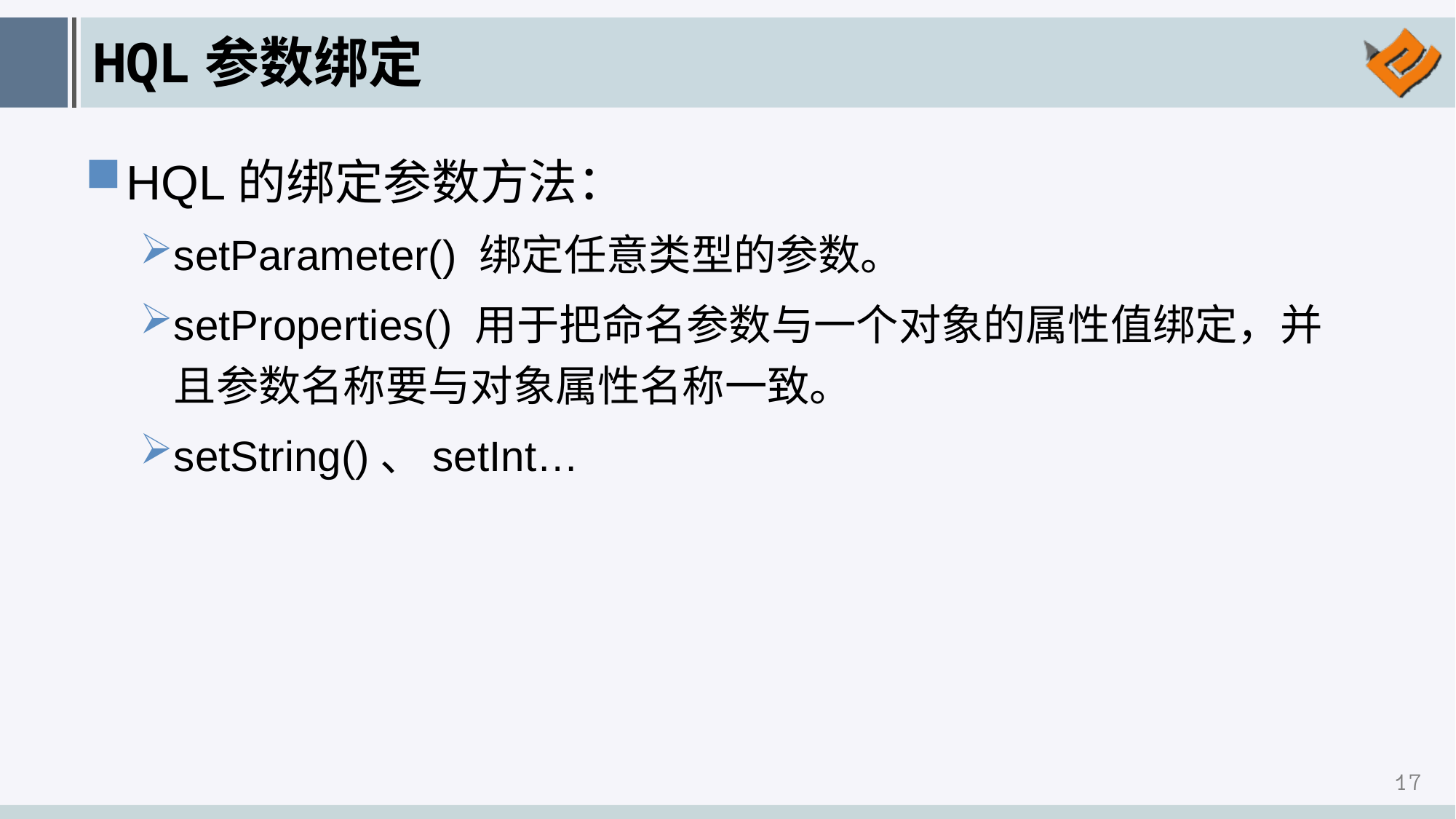

# HQL参数绑定
HQL的绑定参数方法：
setParameter() 绑定任意类型的参数。
setProperties() 用于把命名参数与一个对象的属性值绑定，并且参数名称要与对象属性名称一致。
setString()、setInt…